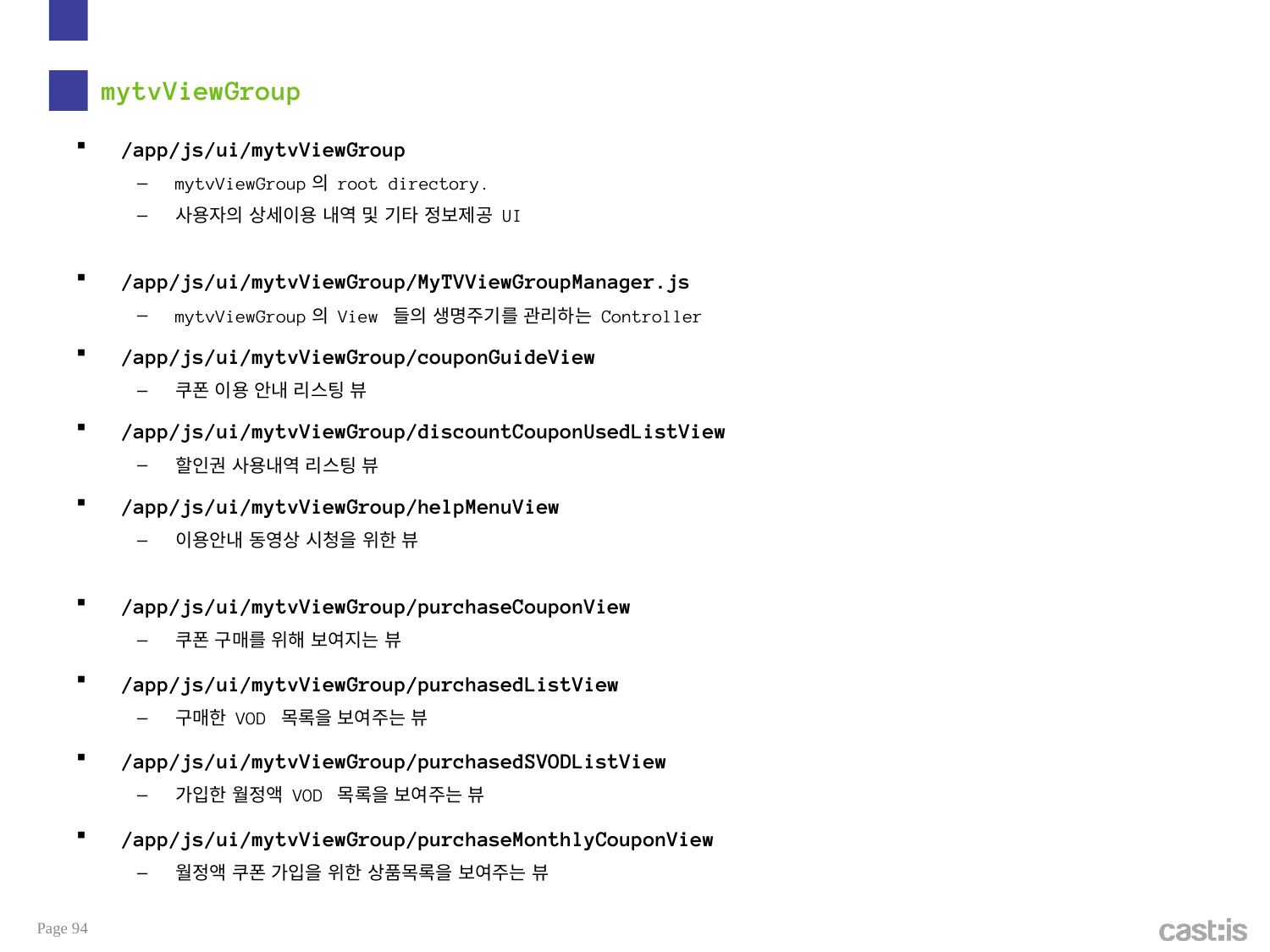

# mytvViewGroup
/app/js/ui/mytvViewGroup
mytvViewGroup의 root directory.
사용자의 상세이용 내역 및 기타 정보제공 UI

/app/js/ui/mytvViewGroup/MyTVViewGroupManager.js
mytvViewGroup의 View 들의 생명주기를 관리하는 Controller

/app/js/ui/mytvViewGroup/couponGuideView
쿠폰 이용 안내 리스팅 뷰

/app/js/ui/mytvViewGroup/discountCouponUsedListView
할인권 사용내역 리스팅 뷰

/app/js/ui/mytvViewGroup/helpMenuView
이용안내 동영상 시청을 위한 뷰

/app/js/ui/mytvViewGroup/purchaseCouponView
쿠폰 구매를 위해 보여지는 뷰

/app/js/ui/mytvViewGroup/purchasedListView
구매한 VOD 목록을 보여주는 뷰

/app/js/ui/mytvViewGroup/purchasedSVODListView
가입한 월정액 VOD 목록을 보여주는 뷰

/app/js/ui/mytvViewGroup/purchaseMonthlyCouponView
월정액 쿠폰 가입을 위한 상품목록을 보여주는 뷰

Page 94